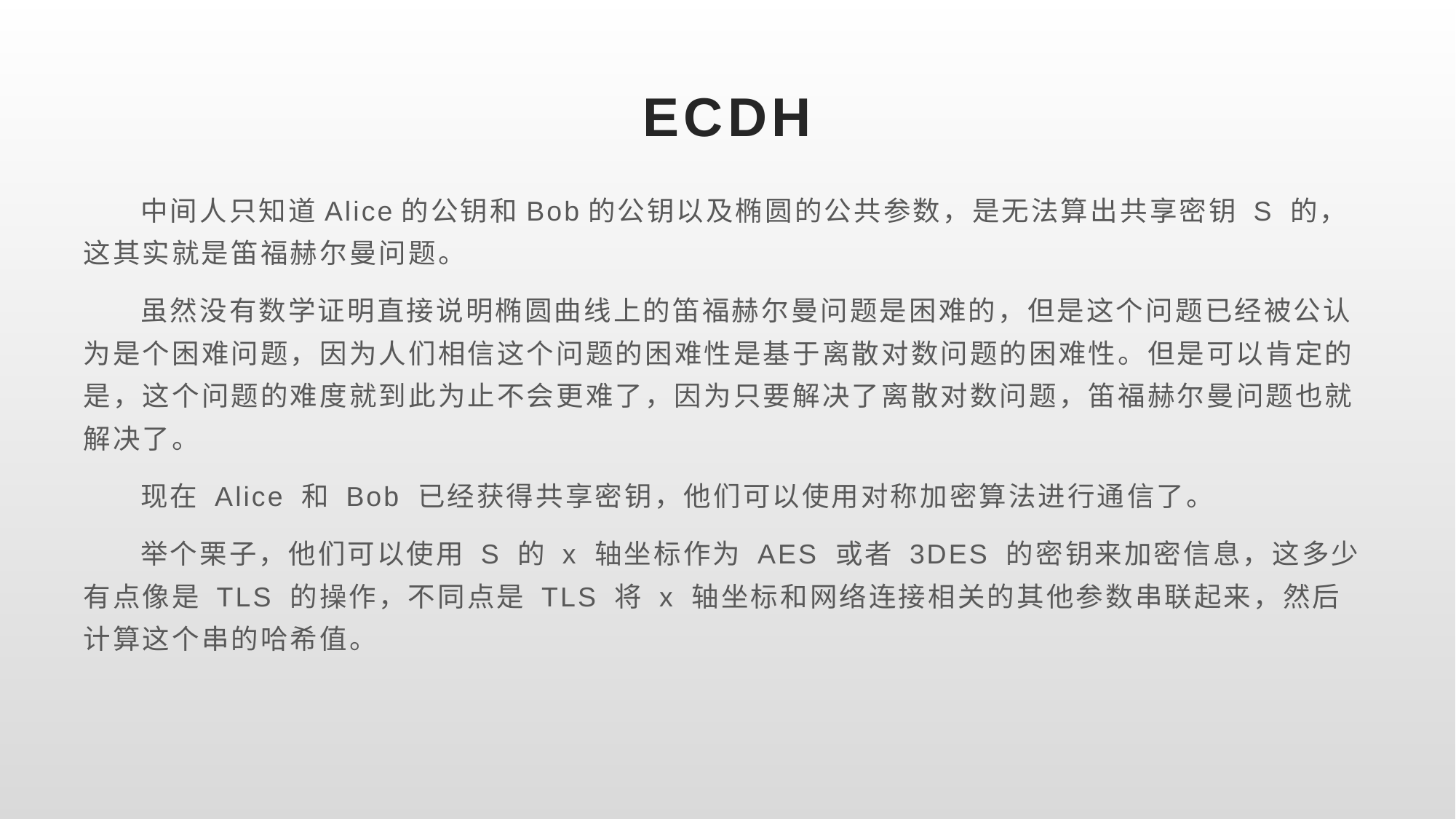

# ECDH
      中间人只知道Alice的公钥和Bob的公钥以及椭圆的公共参数，是无法算出共享密钥 S 的，这其实就是笛福赫尔曼问题。
      虽然没有数学证明直接说明椭圆曲线上的笛福赫尔曼问题是困难的，但是这个问题已经被公认为是个困难问题，因为人们相信这个问题的困难性是基于离散对数问题的困难性。但是可以肯定的是，这个问题的难度就到此为止不会更难了，因为只要解决了离散对数问题，笛福赫尔曼问题也就解决了。
      现在 Alice 和 Bob 已经获得共享密钥，他们可以使用对称加密算法进行通信了。
      举个栗子，他们可以使用 S 的 x 轴坐标作为 AES 或者 3DES 的密钥来加密信息，这多少有点像是 TLS 的操作，不同点是 TLS 将 x 轴坐标和网络连接相关的其他参数串联起来，然后计算这个串的哈希值。